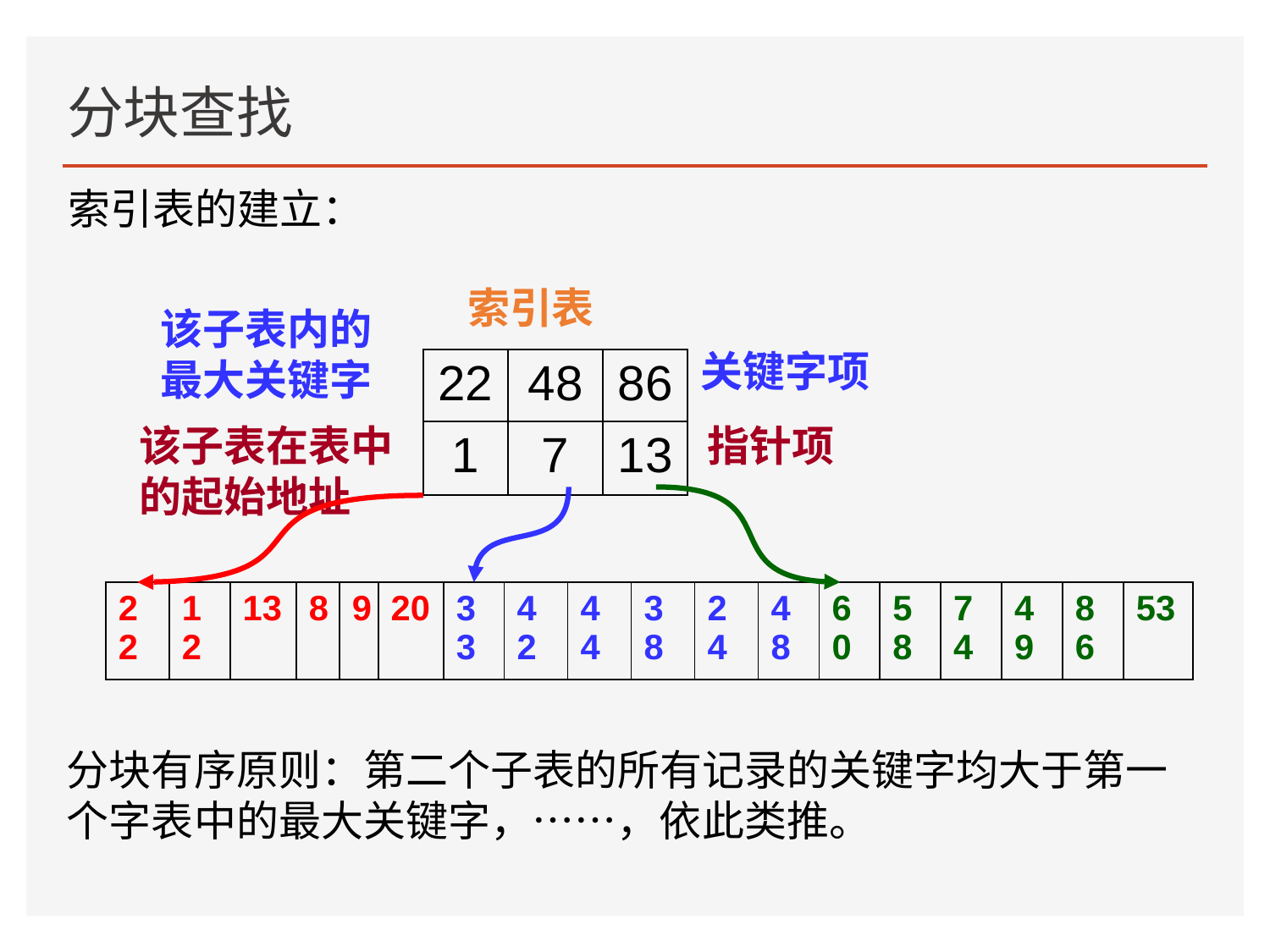

# 分块查找

索引表的建立：
索引表
该子表内的最大关键字
关键字项
| 22 | 48 | 86 |
| --- | --- | --- |
| 1 | 7 | 13 |
该子表在表中的起始地址
   指针项
| 22 | 12 | 13 | 8 | 9 | 20 | 33 | 42 | 44 | 38 | 24 | 48 | 60 | 58 | 74 | 49 | 86 | 53 |
| --- | --- | --- | --- | --- | --- | --- | --- | --- | --- | --- | --- | --- | --- | --- | --- | --- | --- |
分块有序原则：第二个子表的所有记录的关键字均大于第一个字表中的最大关键字，……，依此类推。